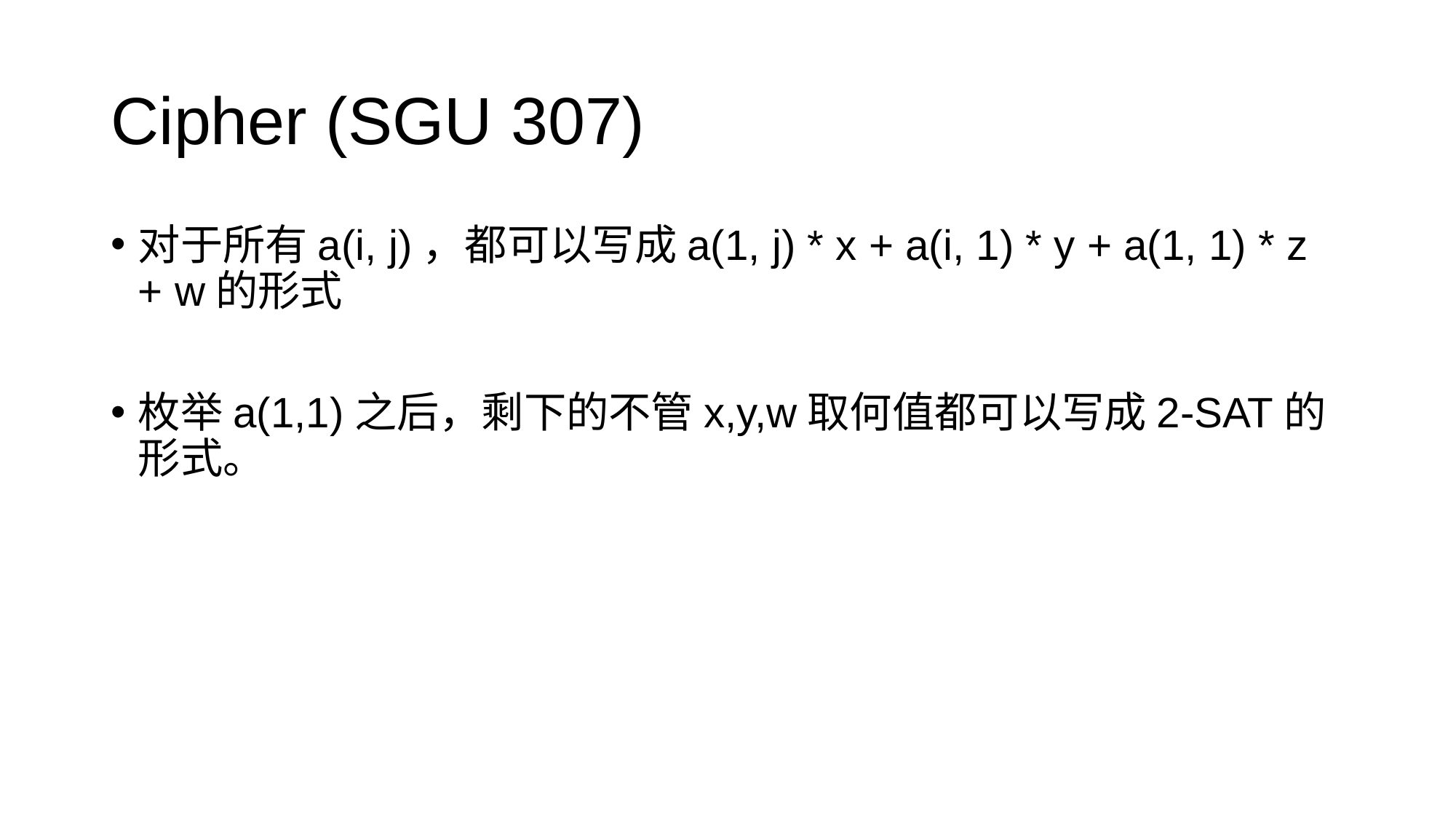

# Cipher (SGU 307)
对于所有a(i, j)，都可以写成a(1, j) * x + a(i, 1) * y + a(1, 1) * z + w的形式

枚举a(1,1)之后，剩下的不管x,y,w取何值都可以写成2-SAT的形式。